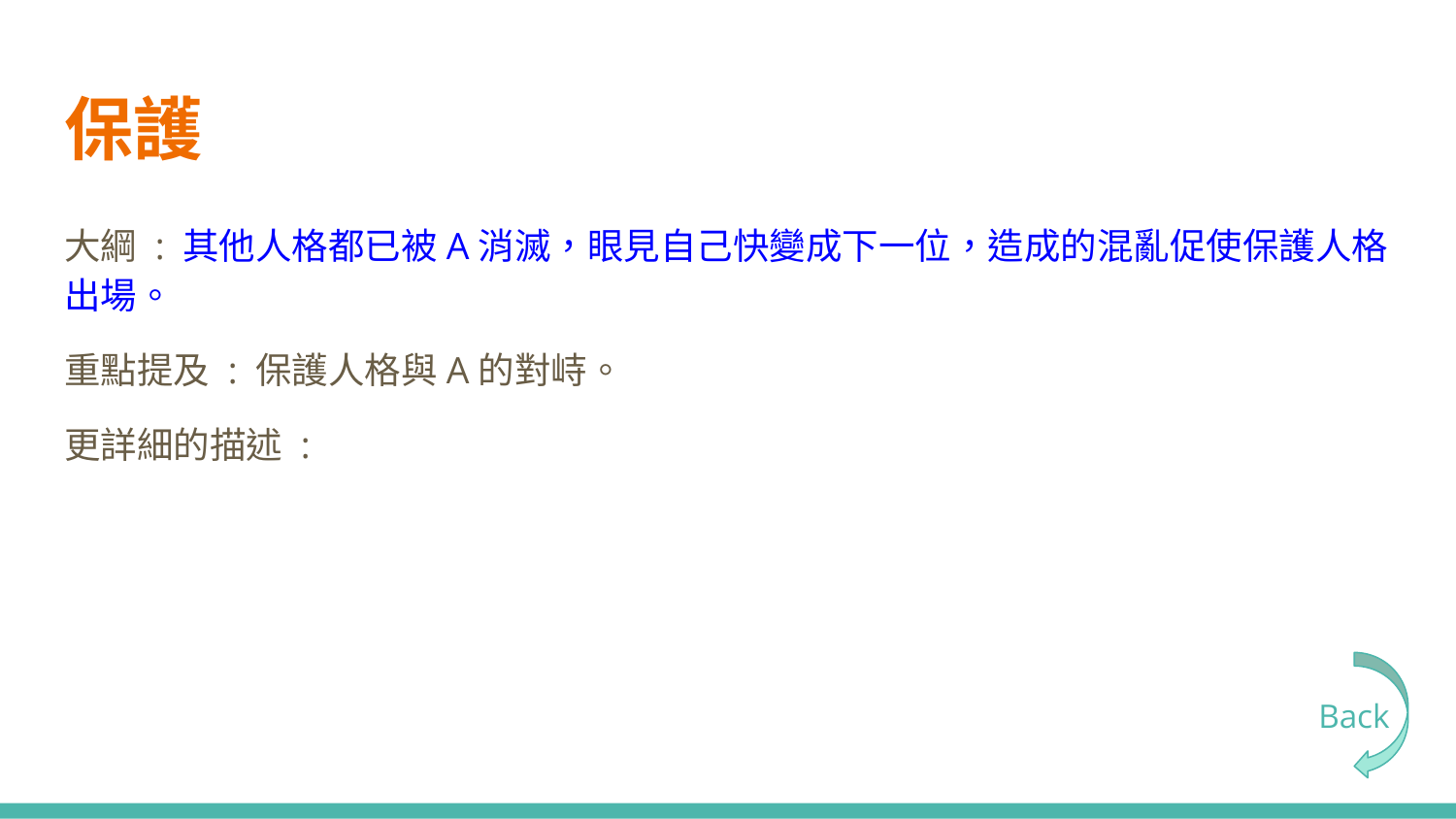

# 保護
大綱 : 其他人格都已被A消滅，眼見自己快變成下一位，造成的混亂促使保護人格出場。
重點提及 : 保護人格與A的對峙。
更詳細的描述 :

Back